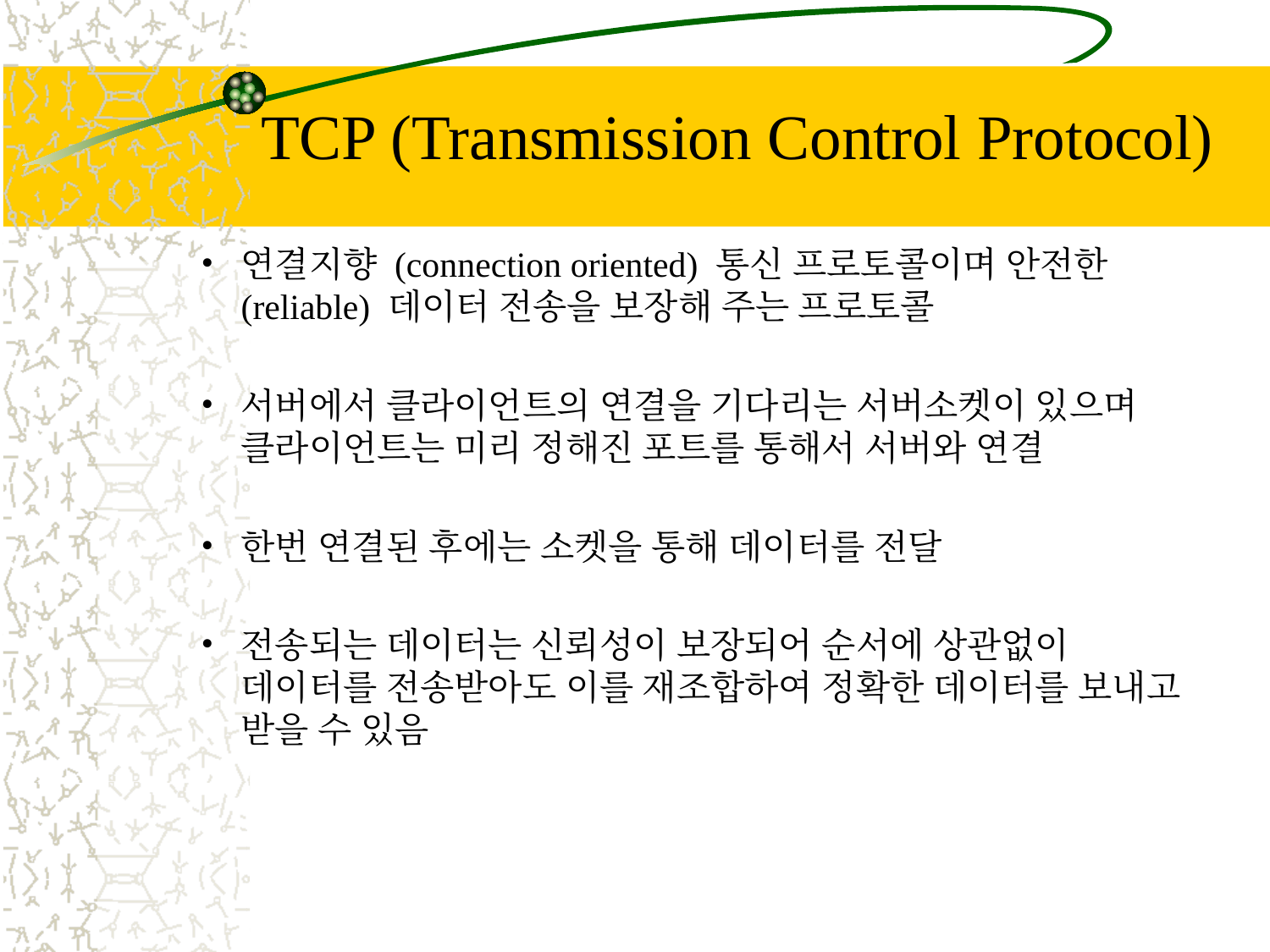

# TCP (Transmission Control Protocol)

연결지향 (connection oriented) 통신 프로토콜이며 안전한 (reliable) 데이터 전송을 보장해 주는 프로토콜

서버에서 클라이언트의 연결을 기다리는 서버소켓이 있으며 클라이언트는 미리 정해진 포트를 통해서 서버와 연결

한번 연결된 후에는 소켓을 통해 데이터를 전달

전송되는 데이터는 신뢰성이 보장되어 순서에 상관없이 데이터를 전송받아도 이를 재조합하여 정확한 데이터를 보내고 받을 수 있음